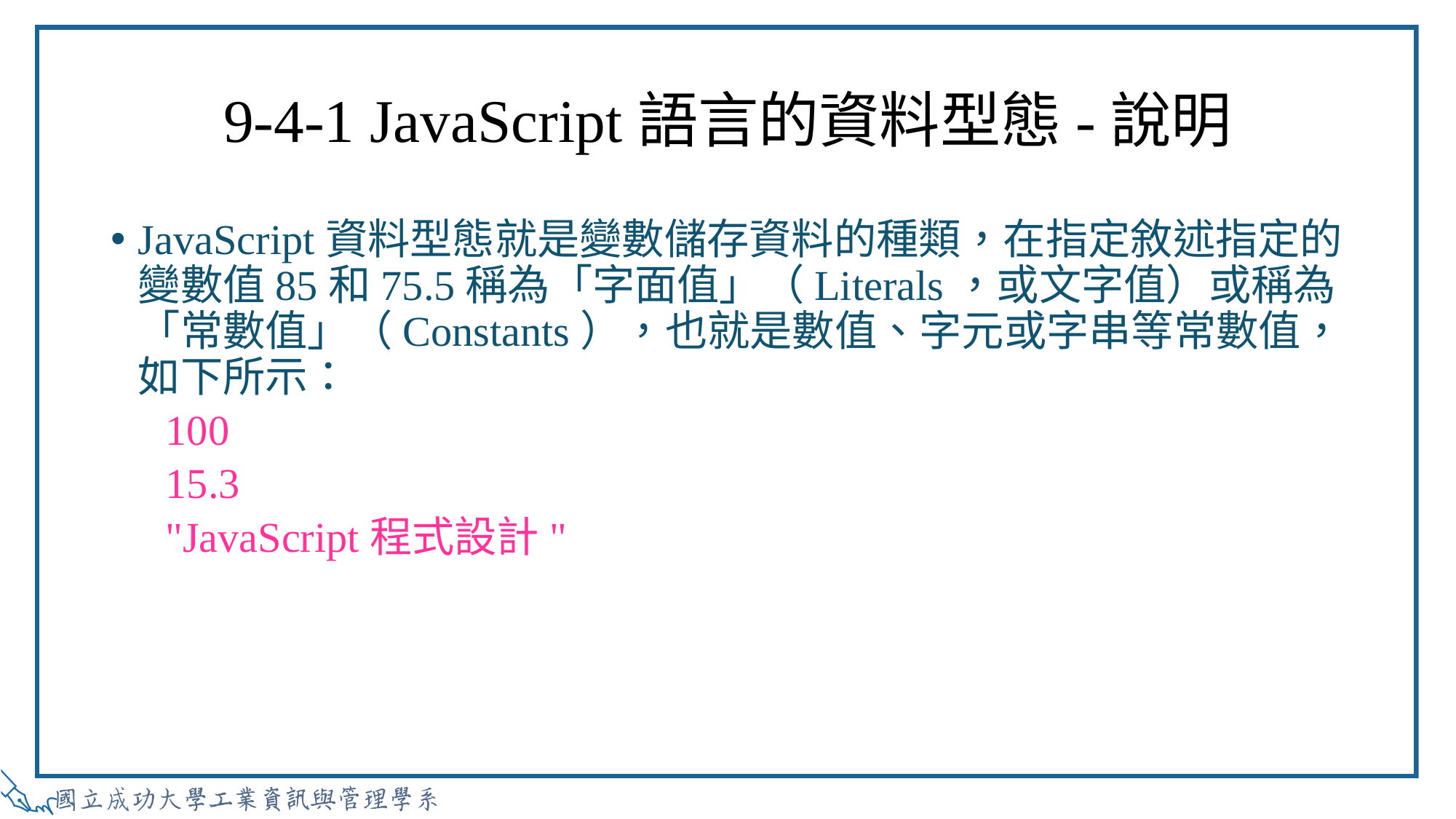

# 9-4-1 JavaScript語言的資料型態-說明
JavaScript資料型態就是變數儲存資料的種類，在指定敘述指定的變數值85和75.5稱為「字面值」（Literals，或文字值）或稱為「常數值」（Constants），也就是數值、字元或字串等常數值，如下所示：
100
15.3
"JavaScript程式設計"